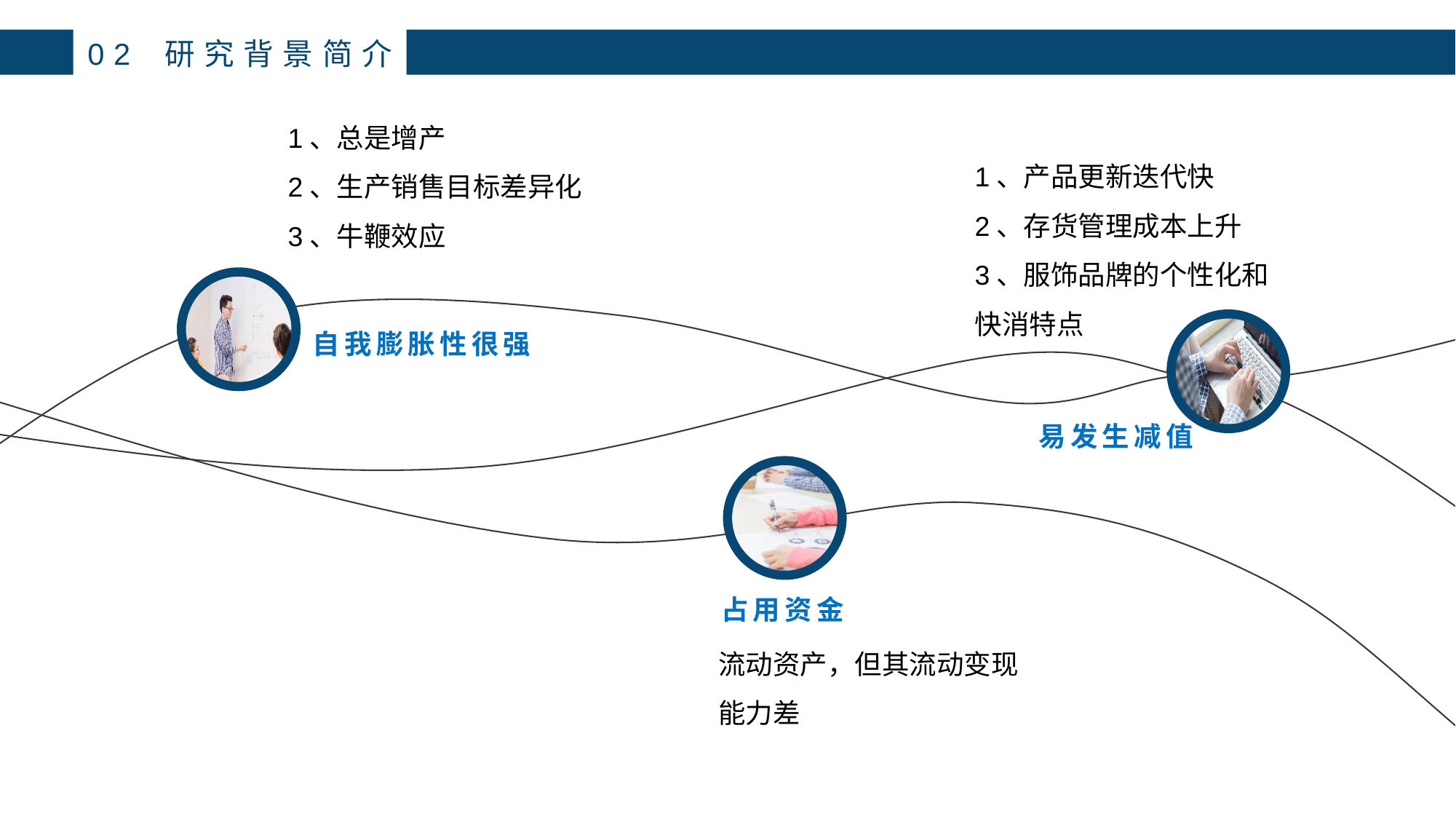

02 研究背景简介

1、总是增产
2、生产销售目标差异化
3、牛鞭效应
1、产品更新迭代快
2、存货管理成本上升
3、服饰品牌的个性化和快消特点

自我膨胀性很强
易发生减值
占用资金
流动资产，但其流动变现能力差